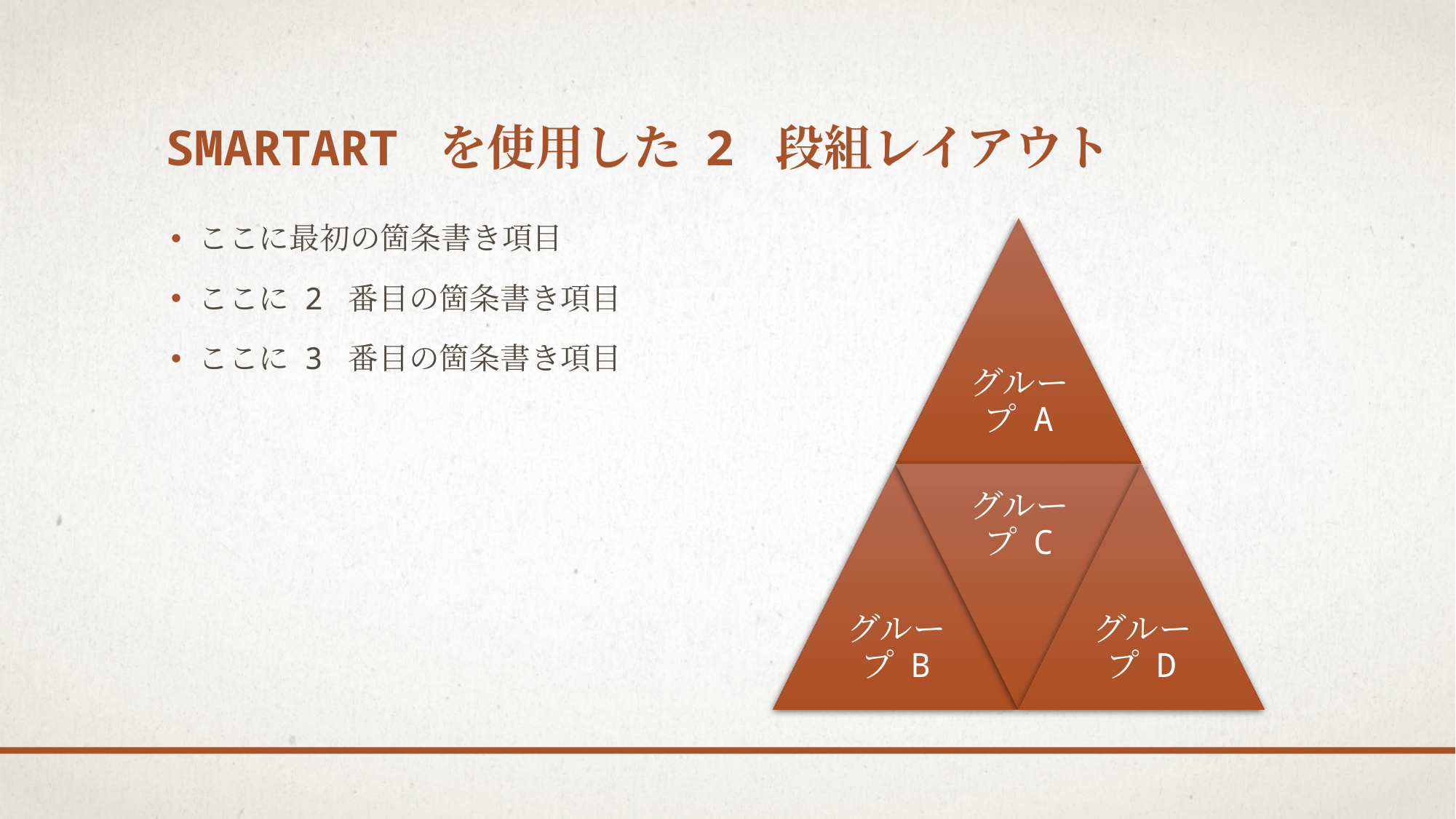

# SmartArt を使用した 2 段組レイアウト
ここに最初の箇条書き項目
ここに 2 番目の箇条書き項目
ここに 3 番目の箇条書き項目
グループ A
グループ B
グループ C
グループ D